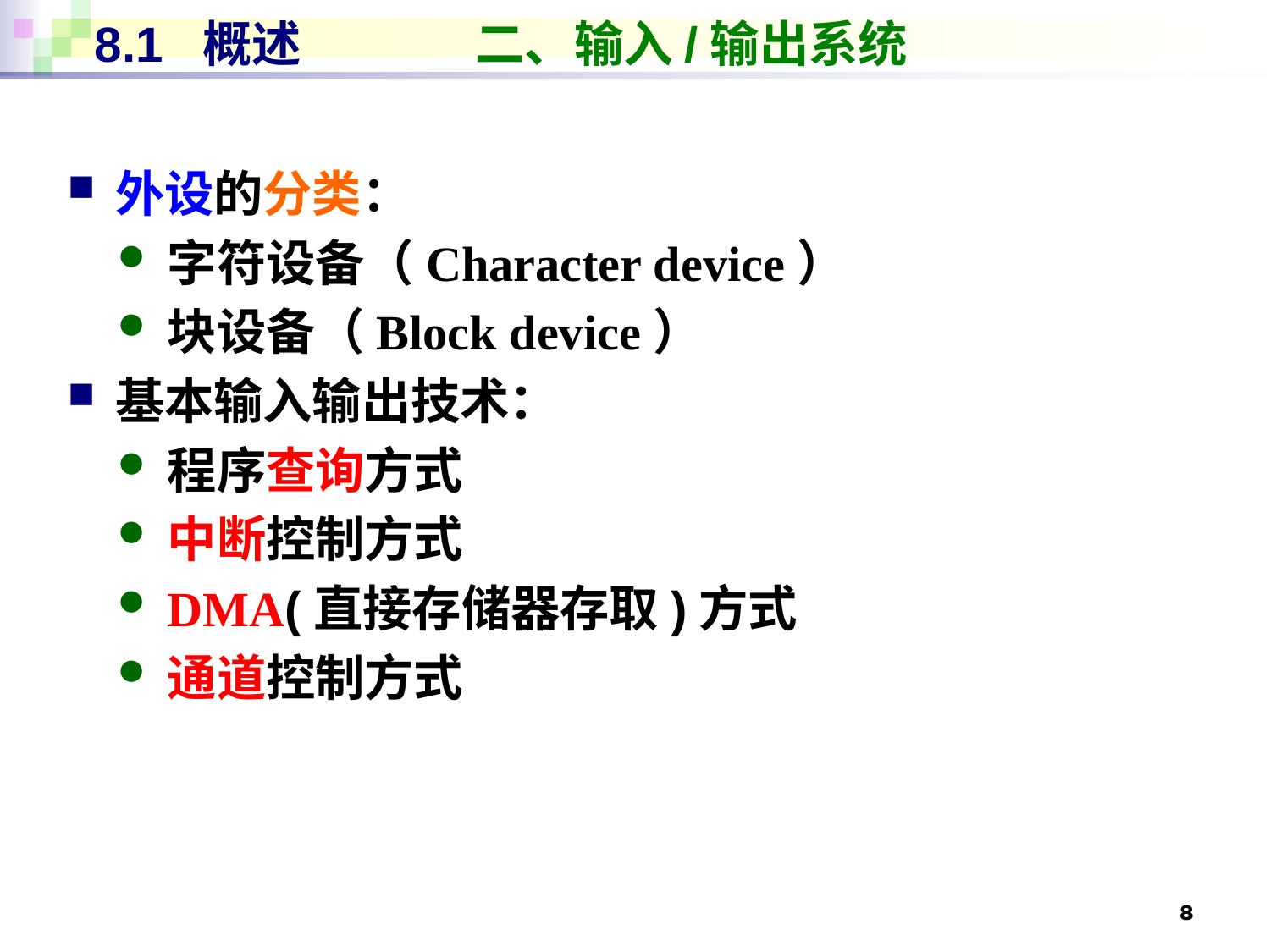

# 8.1  概述		二、输入/输出系统
外设的分类：
字符设备（Character device）
块设备（Block device）
基本输入输出技术：
程序查询方式
中断控制方式
DMA(直接存储器存取)方式
通道控制方式
8